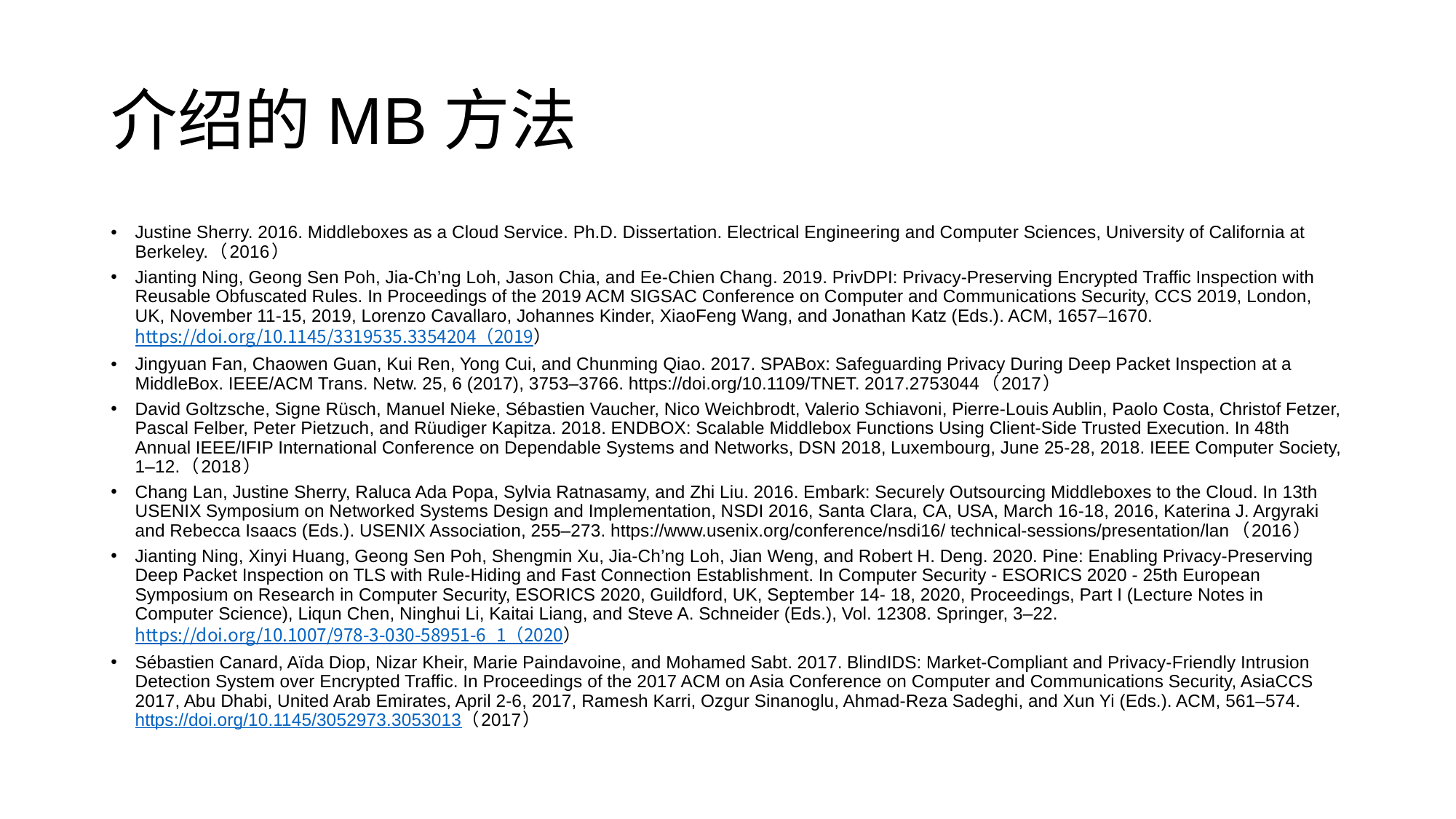

# 介绍的MB方法
Justine Sherry. 2016. Middleboxes as a Cloud Service. Ph.D. Dissertation. Electrical Engineering and Computer Sciences, University of California at Berkeley.（2016）
Jianting Ning, Geong Sen Poh, Jia-Ch’ng Loh, Jason Chia, and Ee-Chien Chang. 2019. PrivDPI: Privacy-Preserving Encrypted Traffic Inspection with Reusable Obfuscated Rules. In Proceedings of the 2019 ACM SIGSAC Conference on Computer and Communications Security, CCS 2019, London, UK, November 11-15, 2019, Lorenzo Cavallaro, Johannes Kinder, XiaoFeng Wang, and Jonathan Katz (Eds.). ACM, 1657–1670. https://doi.org/10.1145/3319535.3354204（2019）
Jingyuan Fan, Chaowen Guan, Kui Ren, Yong Cui, and Chunming Qiao. 2017. SPABox: Safeguarding Privacy During Deep Packet Inspection at a MiddleBox. IEEE/ACM Trans. Netw. 25, 6 (2017), 3753–3766. https://doi.org/10.1109/TNET. 2017.2753044（2017）
David Goltzsche, Signe Rüsch, Manuel Nieke, Sébastien Vaucher, Nico Weichbrodt, Valerio Schiavoni, Pierre-Louis Aublin, Paolo Costa, Christof Fetzer, Pascal Felber, Peter Pietzuch, and Rüudiger Kapitza. 2018. ENDBOX: Scalable Middlebox Functions Using Client-Side Trusted Execution. In 48th Annual IEEE/IFIP International Conference on Dependable Systems and Networks, DSN 2018, Luxembourg, June 25-28, 2018. IEEE Computer Society, 1–12.（2018）
Chang Lan, Justine Sherry, Raluca Ada Popa, Sylvia Ratnasamy, and Zhi Liu. 2016. Embark: Securely Outsourcing Middleboxes to the Cloud. In 13th USENIX Symposium on Networked Systems Design and Implementation, NSDI 2016, Santa Clara, CA, USA, March 16-18, 2016, Katerina J. Argyraki and Rebecca Isaacs (Eds.). USENIX Association, 255–273. https://www.usenix.org/conference/nsdi16/ technical-sessions/presentation/lan（2016）
Jianting Ning, Xinyi Huang, Geong Sen Poh, Shengmin Xu, Jia-Ch’ng Loh, Jian Weng, and Robert H. Deng. 2020. Pine: Enabling Privacy-Preserving Deep Packet Inspection on TLS with Rule-Hiding and Fast Connection Establishment. In Computer Security - ESORICS 2020 - 25th European Symposium on Research in Computer Security, ESORICS 2020, Guildford, UK, September 14- 18, 2020, Proceedings, Part I (Lecture Notes in Computer Science), Liqun Chen, Ninghui Li, Kaitai Liang, and Steve A. Schneider (Eds.), Vol. 12308. Springer, 3–22. https://doi.org/10.1007/978-3-030-58951-6_1（2020）
Sébastien Canard, Aïda Diop, Nizar Kheir, Marie Paindavoine, and Mohamed Sabt. 2017. BlindIDS: Market-Compliant and Privacy-Friendly Intrusion Detection System over Encrypted Traffic. In Proceedings of the 2017 ACM on Asia Conference on Computer and Communications Security, AsiaCCS 2017, Abu Dhabi, United Arab Emirates, April 2-6, 2017, Ramesh Karri, Ozgur Sinanoglu, Ahmad-Reza Sadeghi, and Xun Yi (Eds.). ACM, 561–574. https://doi.org/10.1145/3052973.3053013（2017）